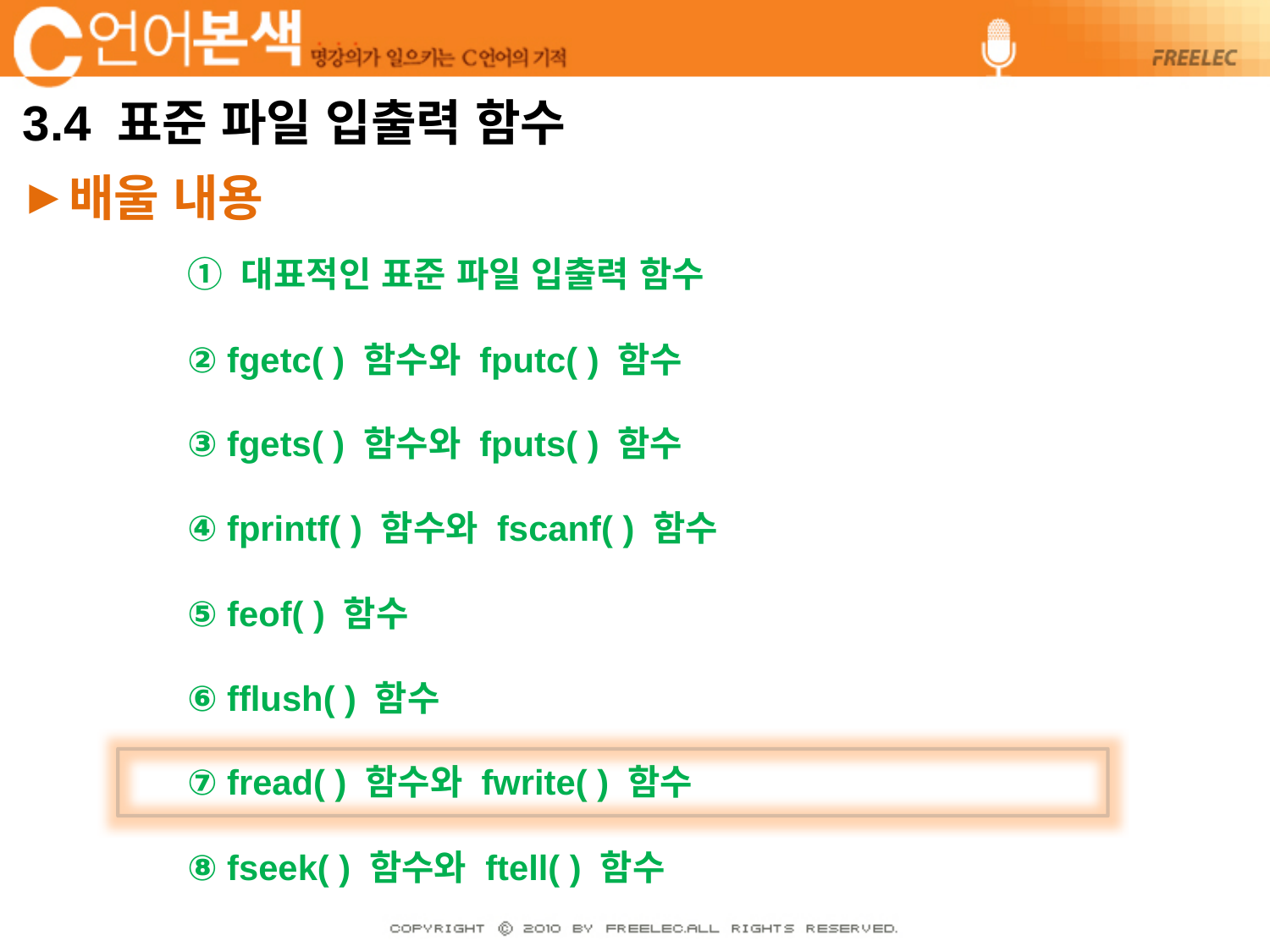

# 3.4 표준 파일 입출력 함수
배울 내용

① 대표적인 표준 파일 입출력 함수

② fgetc( ) 함수와 fputc( ) 함수
③ fgets( ) 함수와 fputs( ) 함수
④ fprintf( ) 함수와 fscanf( ) 함수

⑤ feof( ) 함수

⑥ fflush( ) 함수

⑦ fread( ) 함수와 fwrite( ) 함수

⑧ fseek( ) 함수와 ftell( ) 함수